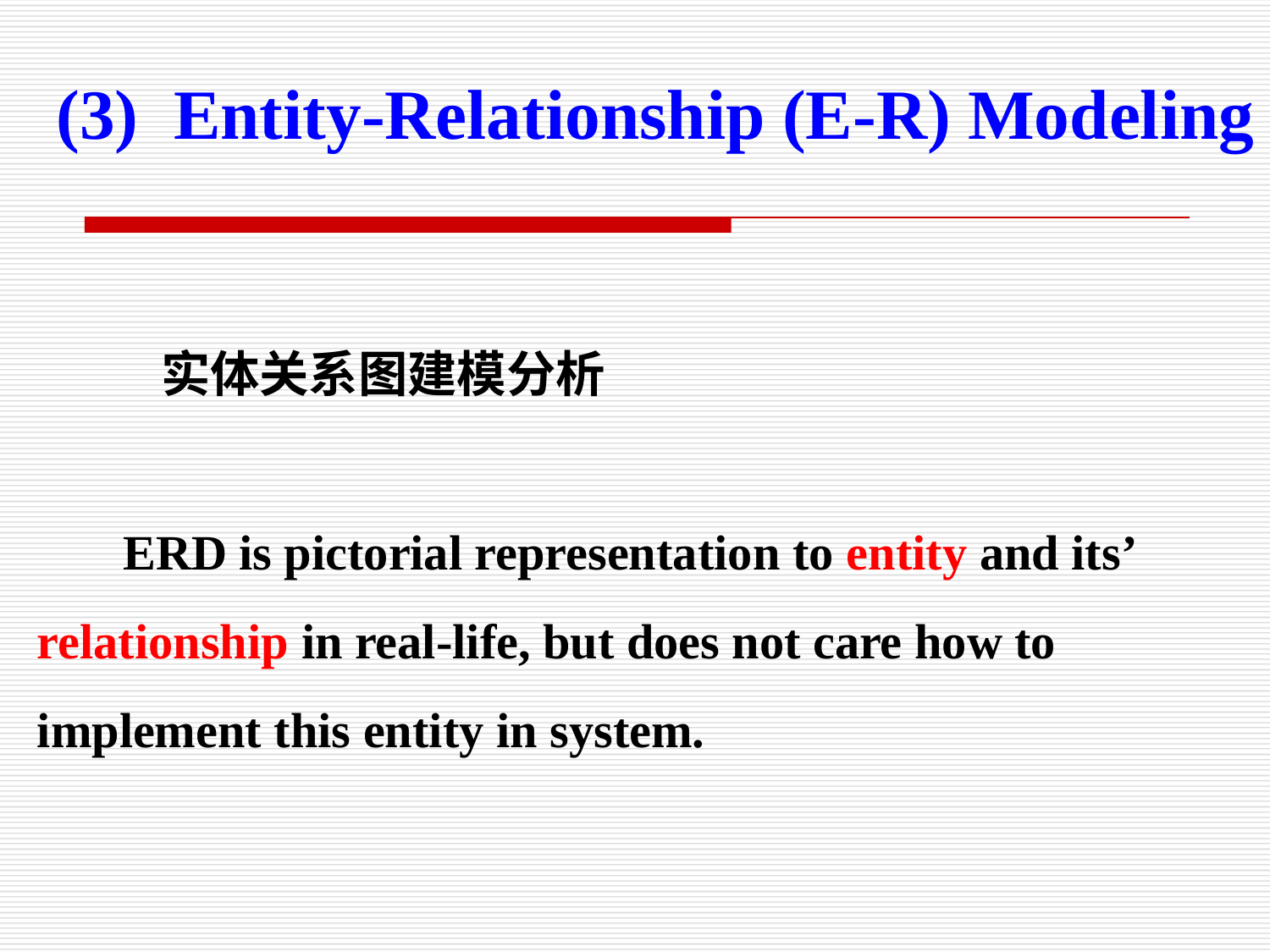

(3)  Entity-Relationship (E-R) Modeling
          实体关系图建模分析

       ERD is pictorial representation to entity and its’ relationship in real-life, but does not care how to  implement this entity in system.